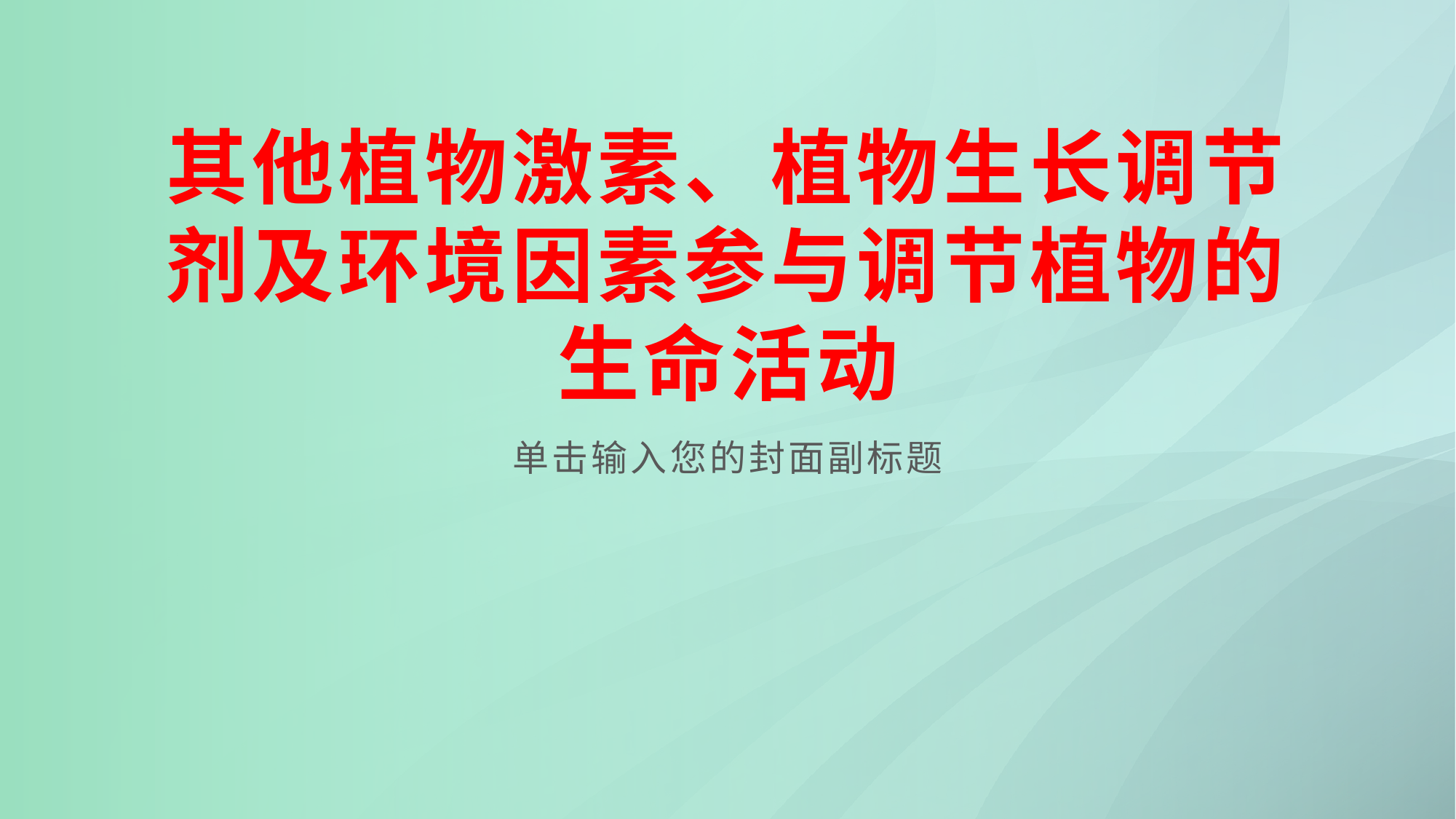

# 其他植物激素、植物生长调节剂及环境因素参与调节植物的生命活动
单击输入您的封面副标题